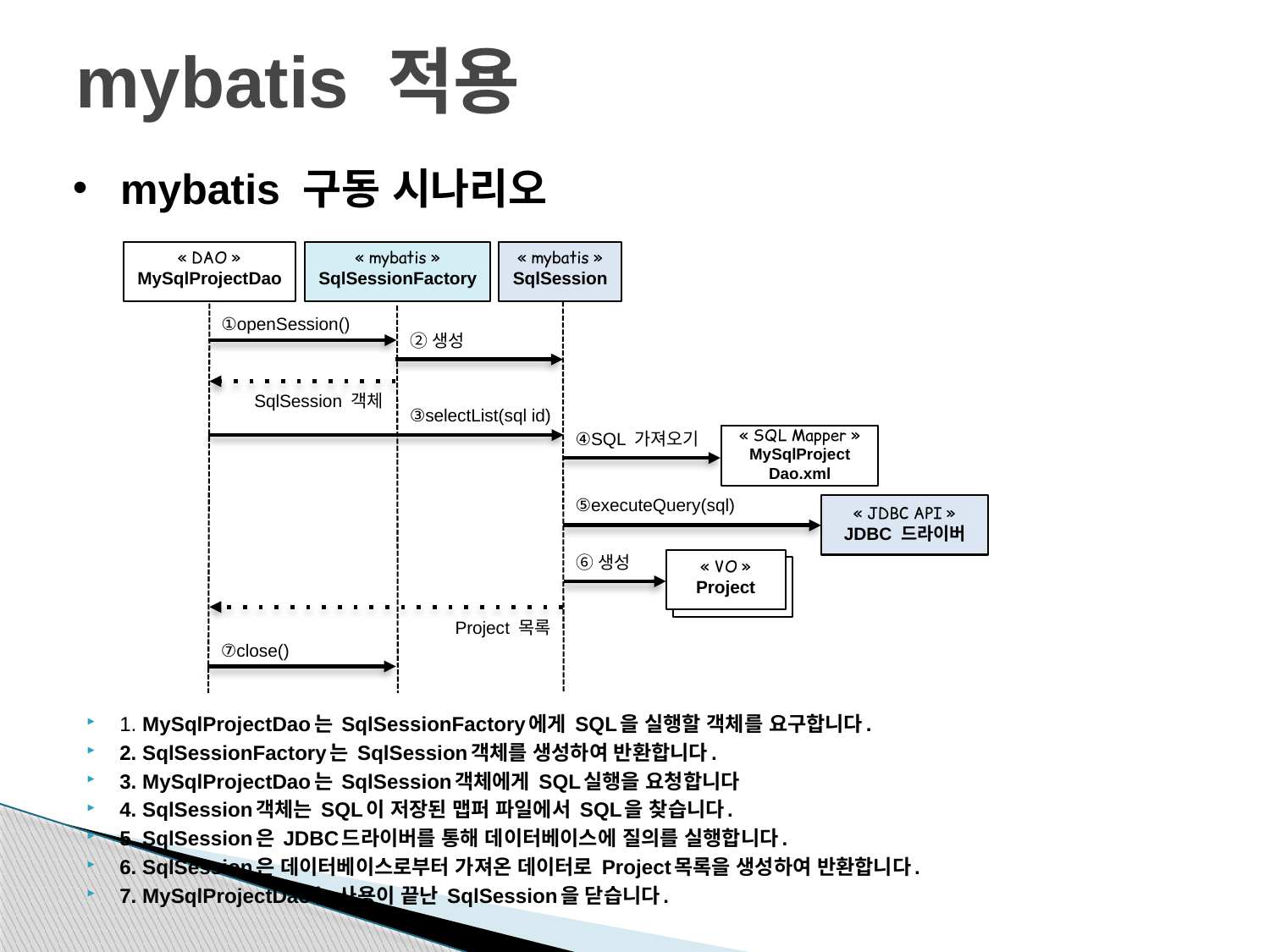

# mybatis 적용
mybatis 구동 시나리오
« mybatis »
SqlSession

« DAO »
MySqlProjectDao

« mybatis »
SqlSessionFactory

①openSession()
②생성
SqlSession 객체
③selectList(sql id)
« SQL Mapper »
MySqlProject
Dao.xml

④SQL 가져오기
⑤executeQuery(sql)

« JDBC API »
JDBC 드라이버
⑥생성

« VO »
Project

« List »
Project
Project 목록
⑦close()
1. MySqlProjectDao는 SqlSessionFactory에게 SQL을 실행할 객체를 요구합니다.
2. SqlSessionFactory는 SqlSession객체를 생성하여 반환합니다.
3. MySqlProjectDao는 SqlSession객체에게 SQL실행을 요청합니다
4. SqlSession객체는 SQL이 저장된 맵퍼 파일에서 SQL을 찾습니다.
5. SqlSession은 JDBC드라이버를 통해 데이터베이스에 질의를 실행합니다.
6. SqlSession은 데이터베이스로부터 가져온 데이터로 Project목록을 생성하여 반환합니다.
7. MySqlProjectDao는 사용이 끝난 SqlSession을 닫습니다.